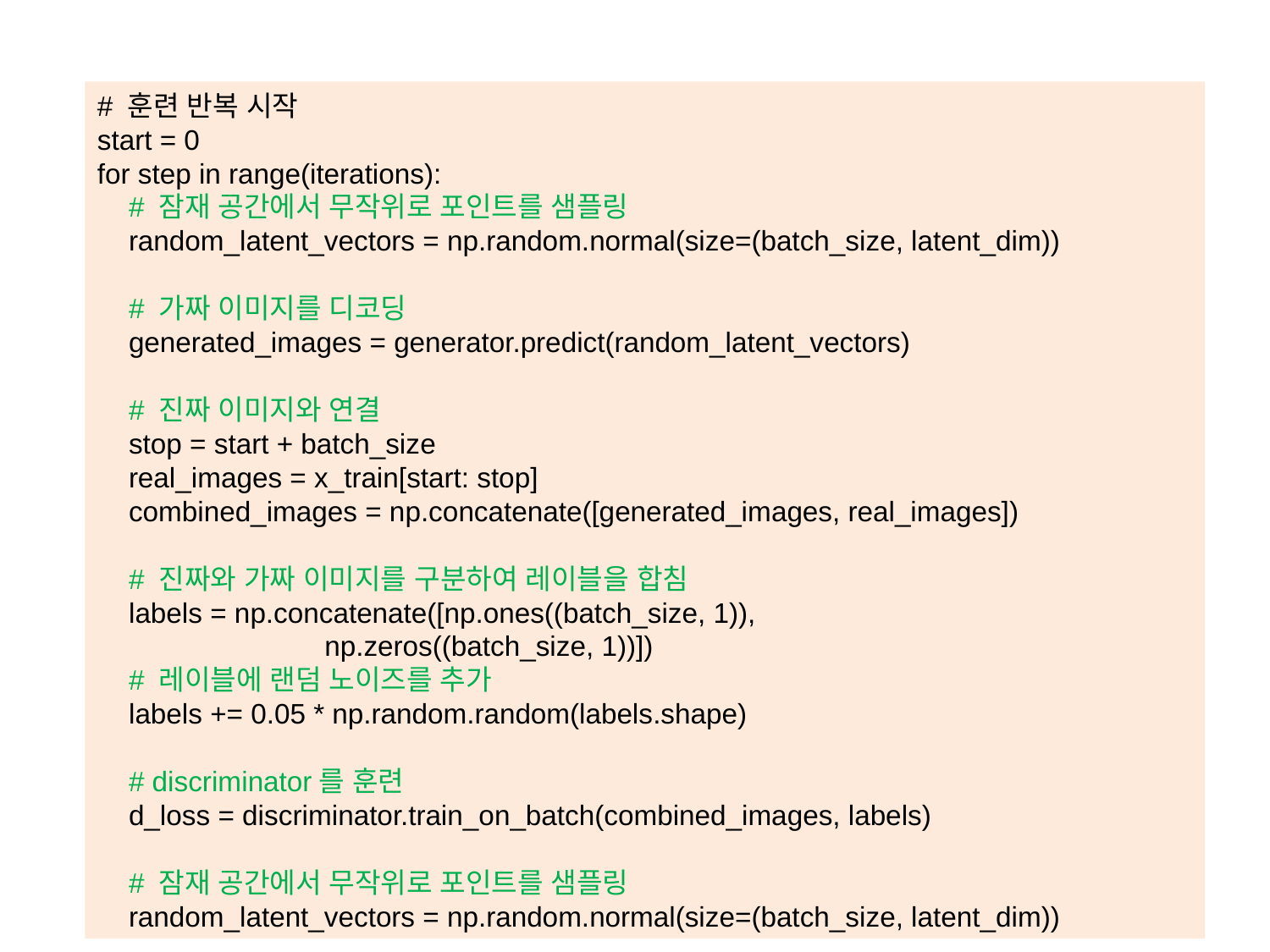

# 훈련 반복 시작
start = 0
for step in range(iterations):
    # 잠재 공간에서 무작위로 포인트를 샘플링
    random_latent_vectors = np.random.normal(size=(batch_size, latent_dim))
    # 가짜 이미지를 디코딩
    generated_images = generator.predict(random_latent_vectors)
    # 진짜 이미지와 연결
    stop = start + batch_size
    real_images = x_train[start: stop]
    combined_images = np.concatenate([generated_images, real_images])
    # 진짜와 가짜 이미지를 구분하여 레이블을 합침
    labels = np.concatenate([np.ones((batch_size, 1)),
                             np.zeros((batch_size, 1))])
    # 레이블에 랜덤 노이즈를 추가
    labels += 0.05 * np.random.random(labels.shape)
    # discriminator를 훈련
    d_loss = discriminator.train_on_batch(combined_images, labels)
    # 잠재 공간에서 무작위로 포인트를 샘플링
    random_latent_vectors = np.random.normal(size=(batch_size, latent_dim))